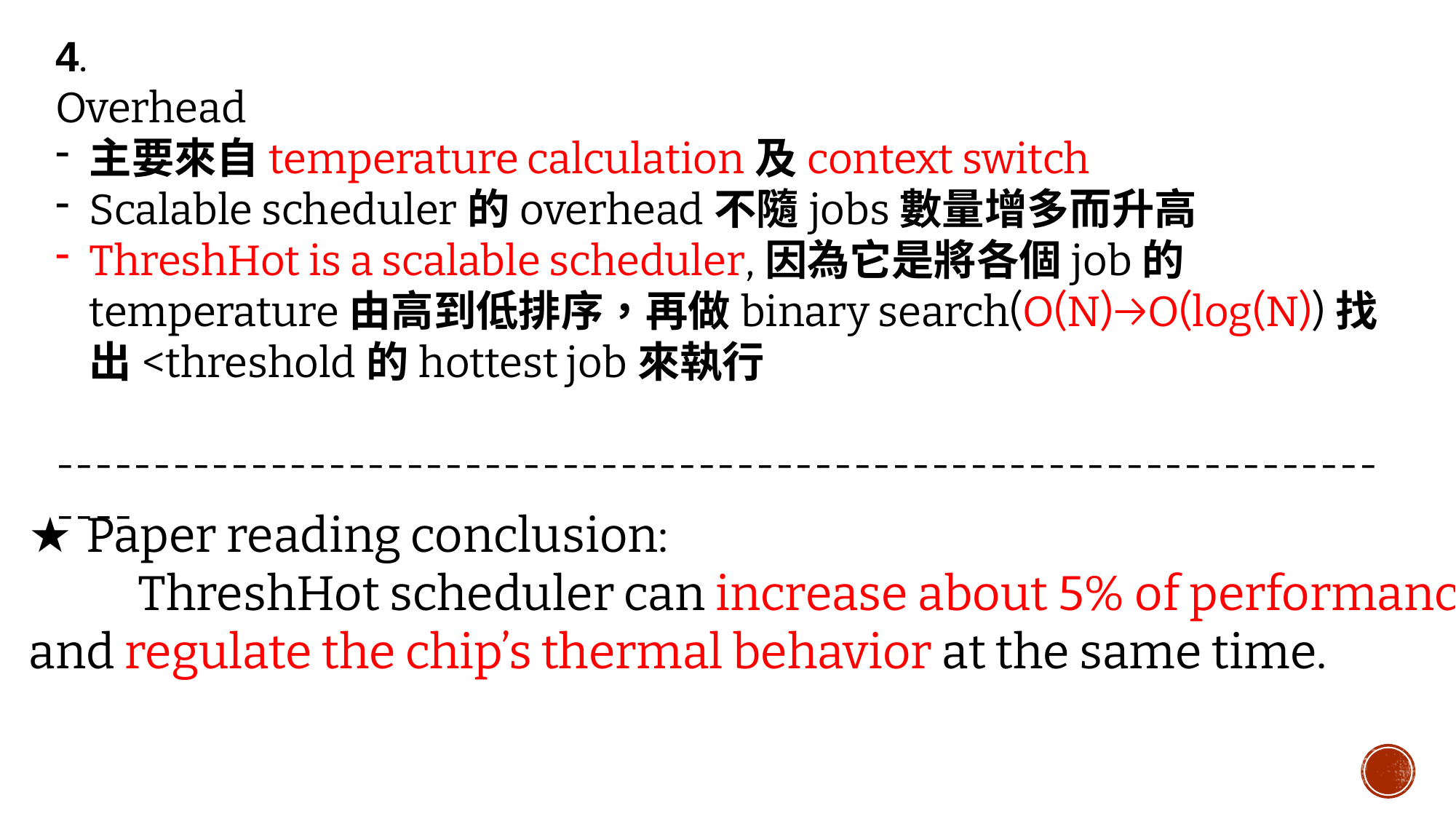

4.
Overhead
主要來自temperature calculation及context switch
Scalable scheduler的overhead不隨jobs數量增多而升高
ThreshHot is a scalable scheduler,因為它是將各個job的temperature由高到低排序，再做binary search(O(N)→O(log(N))找出<threshold的hottest job來執行

------------------------------------------------------------------------
★ Paper reading conclusion:
	ThreshHot scheduler can increase about 5% of performance and regulate the chip’s thermal behavior at the same time.